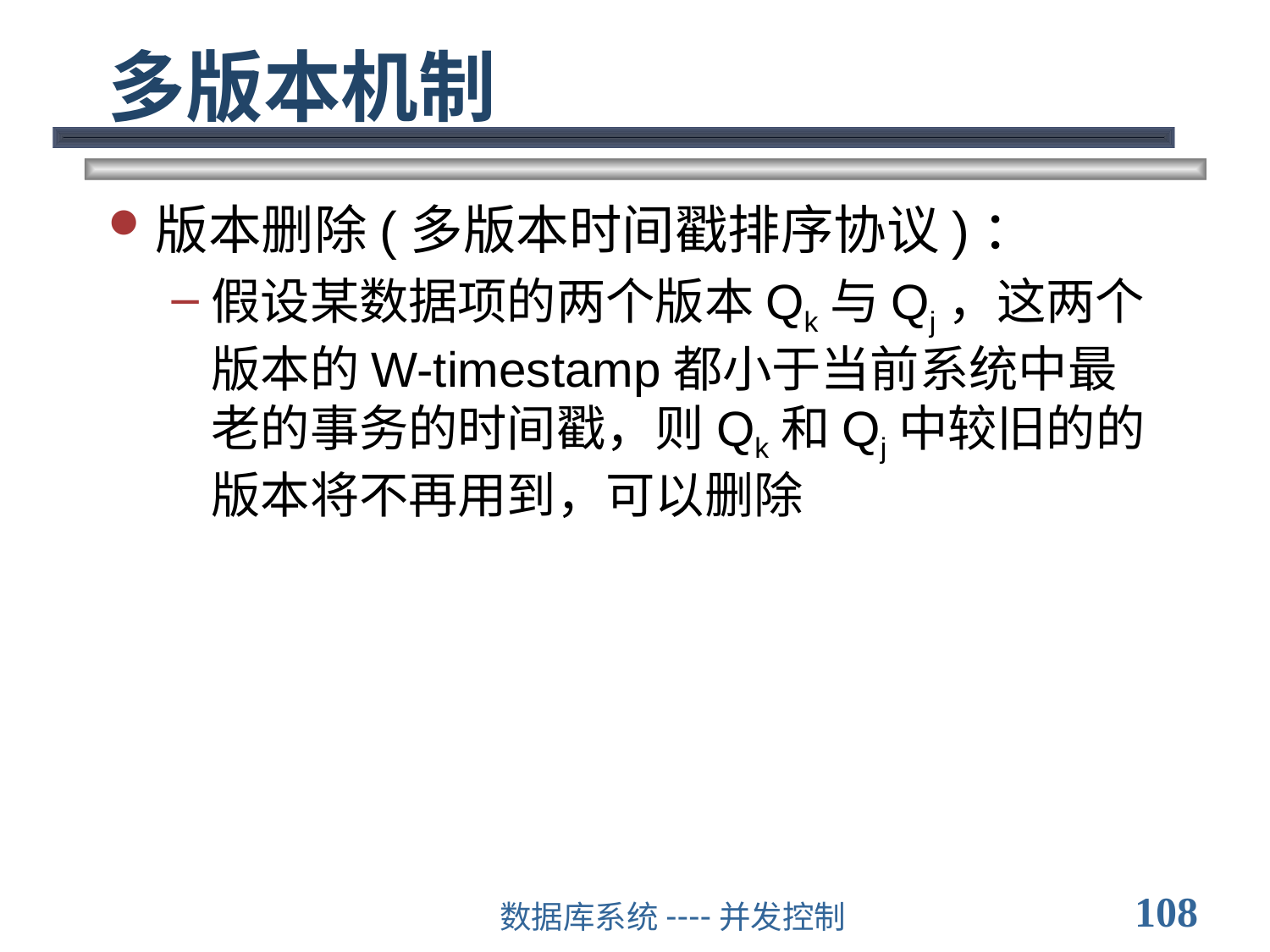

# 多版本机制
版本删除(多版本时间戳排序协议)：
假设某数据项的两个版本Qk与Qj，这两个版本的W-timestamp都小于当前系统中最老的事务的时间戳，则Qk和Qj中较旧的的版本将不再用到，可以删除
108
数据库系统----并发控制